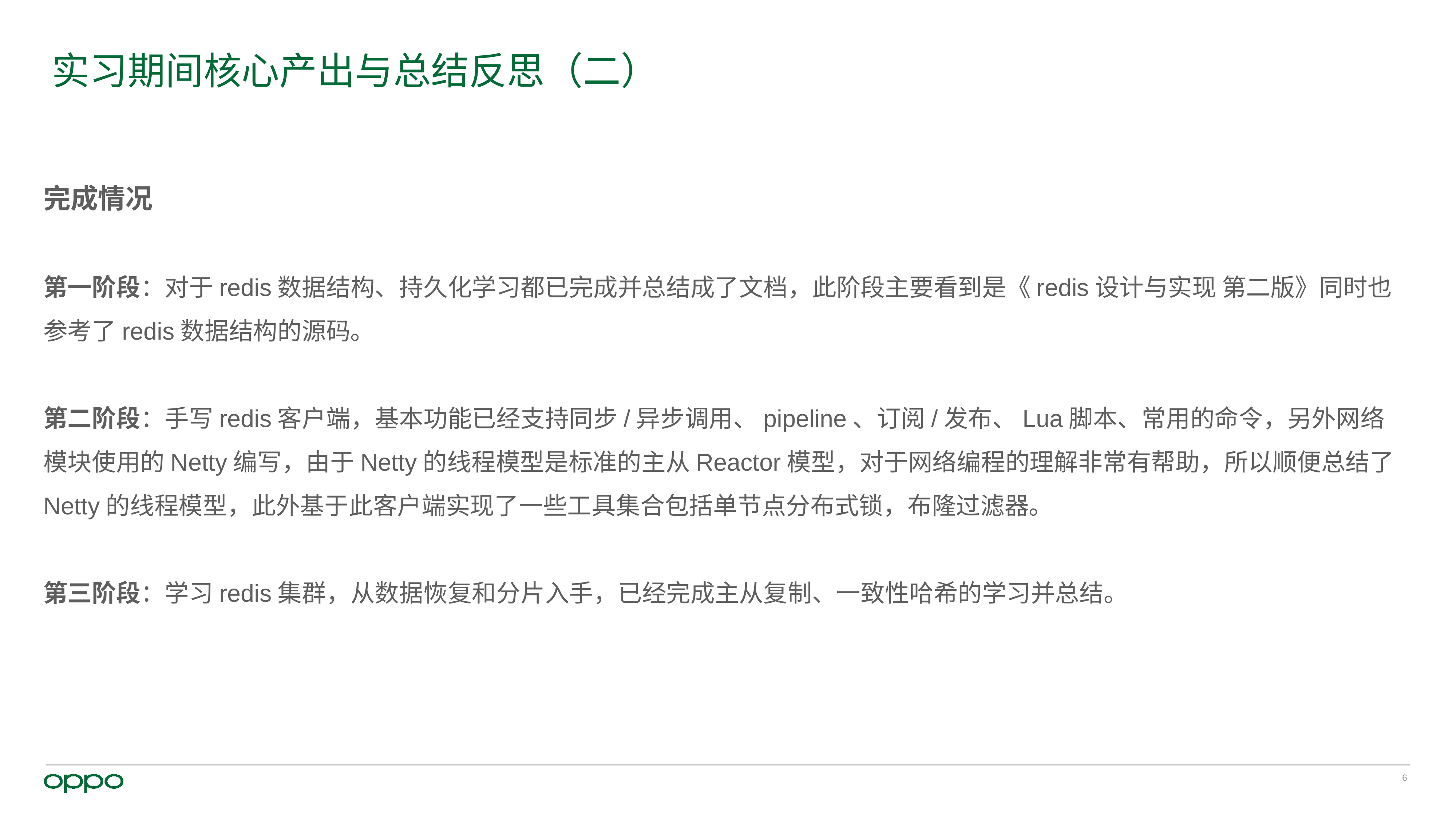

# 实习期间核心产出与总结反思（二）
完成情况

第一阶段：对于redis数据结构、持久化学习都已完成并总结成了文档，此阶段主要看到是《redis设计与实现 第二版》同时也参考了redis数据结构的源码。

第二阶段：手写redis客户端，基本功能已经支持同步/异步调用、pipeline、订阅/发布、Lua脚本、常用的命令，另外网络模块使用的Netty编写，由于Netty的线程模型是标准的主从Reactor模型，对于网络编程的理解非常有帮助，所以顺便总结了Netty的线程模型，此外基于此客户端实现了一些工具集合包括单节点分布式锁，布隆过滤器。

第三阶段：学习redis集群，从数据恢复和分片入手，已经完成主从复制、一致性哈希的学习并总结。